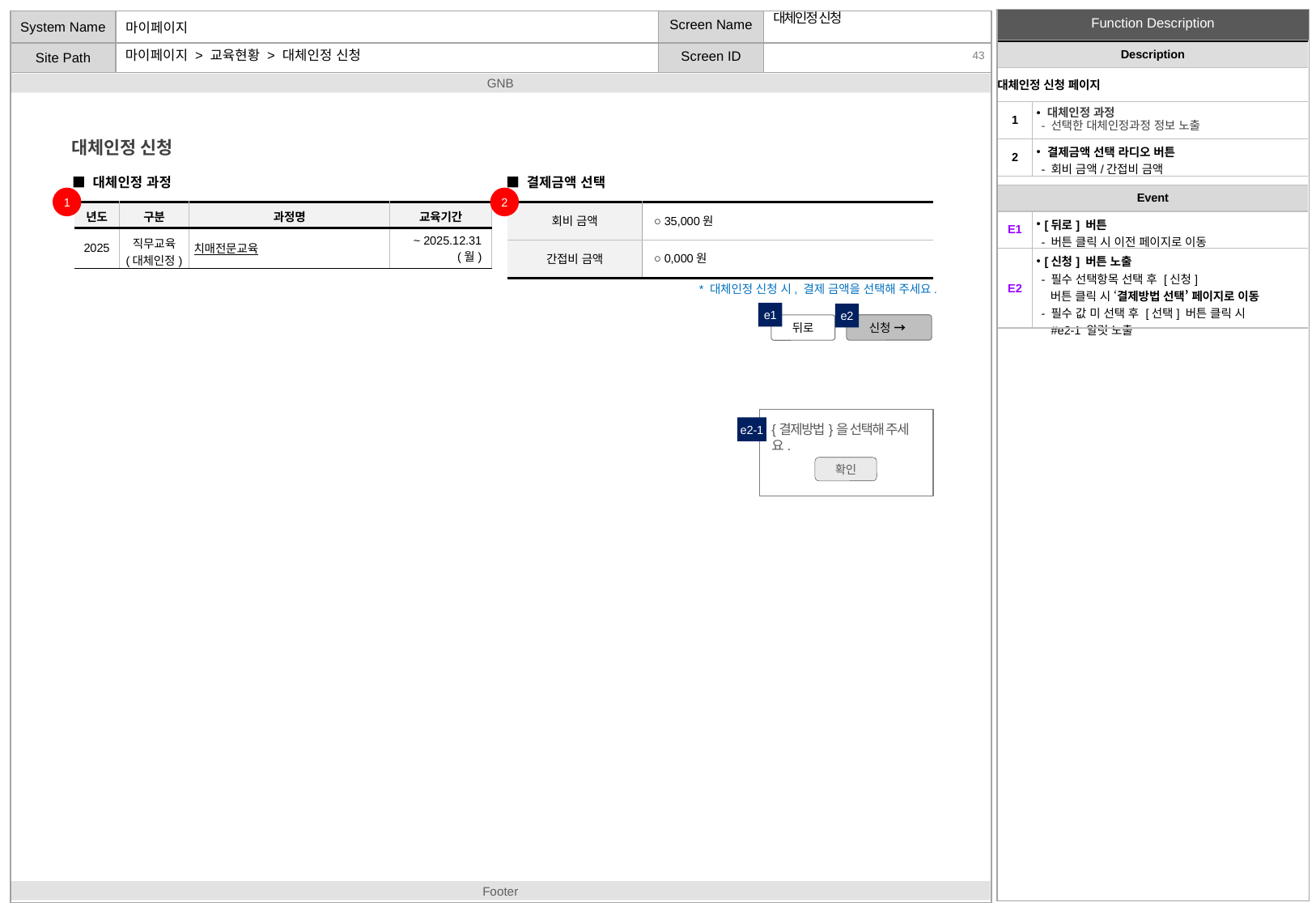

대체인정 신청
| Description |  |
| --- | --- |
| 대체인정 신청 페이지 |  |
| 1 | 대체인정 과정 - 선택한 대체인정과정 정보 노출 |
| 2 | 결제금액 선택 라디오 버튼 - 회비 금액/간접비 금액 |

# 마이페이지 > 교육현황 > 대체인정 신청
대체인정 신청
■ 대체인정 과정
■ 결제금액 선택
| Event |  |
| --- | --- |
| E1 | [뒤로] 버튼 - 버튼 클릭 시 이전 페이지로 이동 |
| E2 | [신청] 버튼 노출 - 필수 선택항목 선택 후 [신청] 버튼 클릭 시 ‘결제방법 선택’ 페이지로 이동 - 필수 값 미 선택 후 [선택] 버튼 클릭 시 #e2-1 알럿 노출 |
1
2
| 년도 | 구분 | 과정명 | 교육기간 |
| --- | --- | --- | --- |
| 2025 | 직무교육 (대체인정) | 치매전문교육 | ~ 2025.12.31 (월) |
| 회비 금액 | ○ 35,000원 |
| --- | --- |
| 간접비 금액 | ○ 0,000원 |
* 대체인정 신청 시, 결제 금액을 선택해 주세요.
e1
e2
뒤로
신청 →

{결제방법}을 선택해 주세요.
확인
e2-1